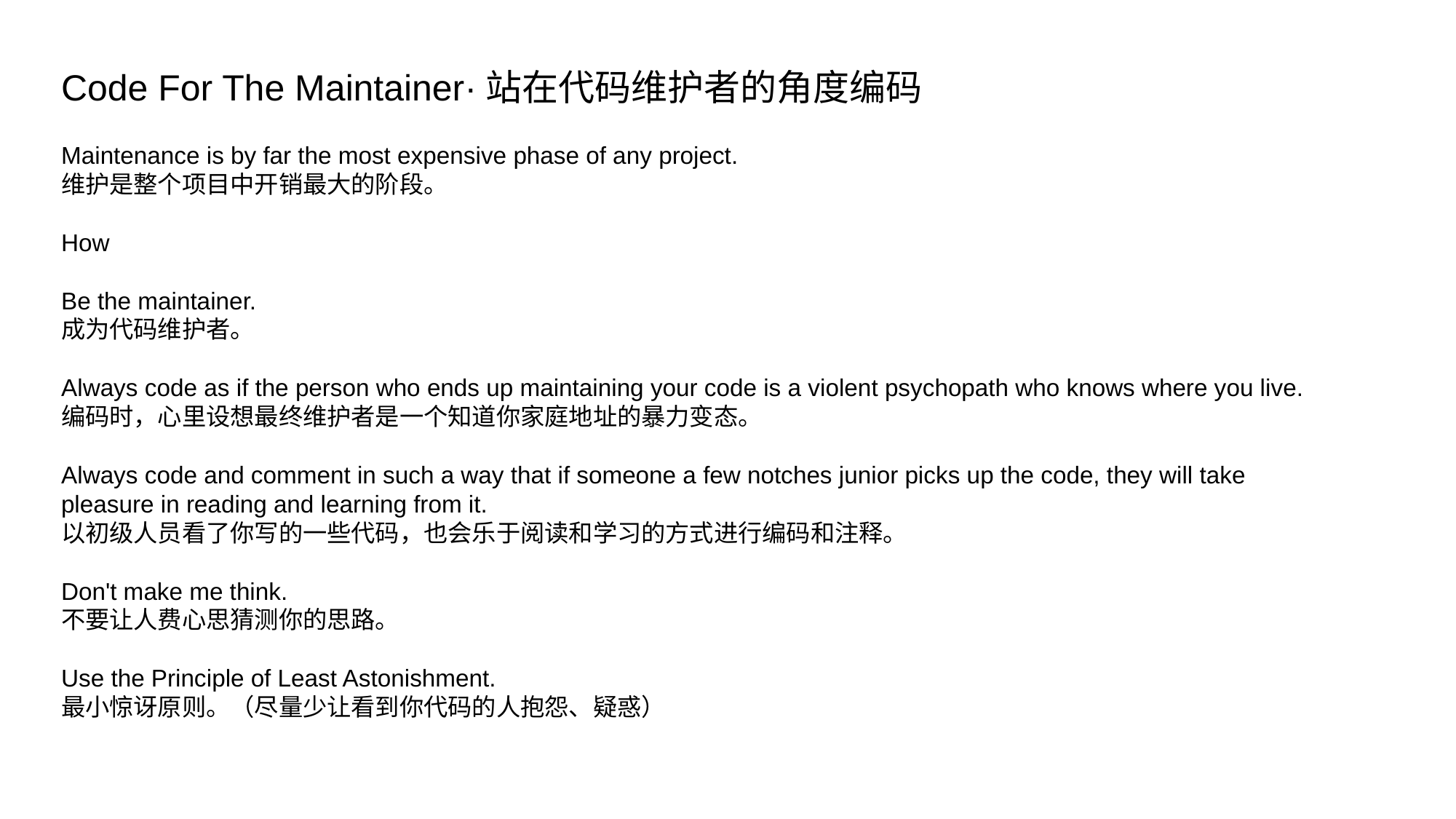

Code For The Maintainer·站在代码维护者的角度编码
Maintenance is by far the most expensive phase of any project.
维护是整个项目中开销最大的阶段。

How

Be the maintainer.
成为代码维护者。

Always code as if the person who ends up maintaining your code is a violent psychopath who knows where you live.
编码时，心里设想最终维护者是一个知道你家庭地址的暴力变态。

Always code and comment in such a way that if someone a few notches junior picks up the code, they will take pleasure in reading and learning from it.
以初级人员看了你写的一些代码，也会乐于阅读和学习的方式进行编码和注释。

Don't make me think.
不要让人费心思猜测你的思路。

Use the Principle of Least Astonishment.
最小惊讶原则。（尽量少让看到你代码的人抱怨、疑惑）